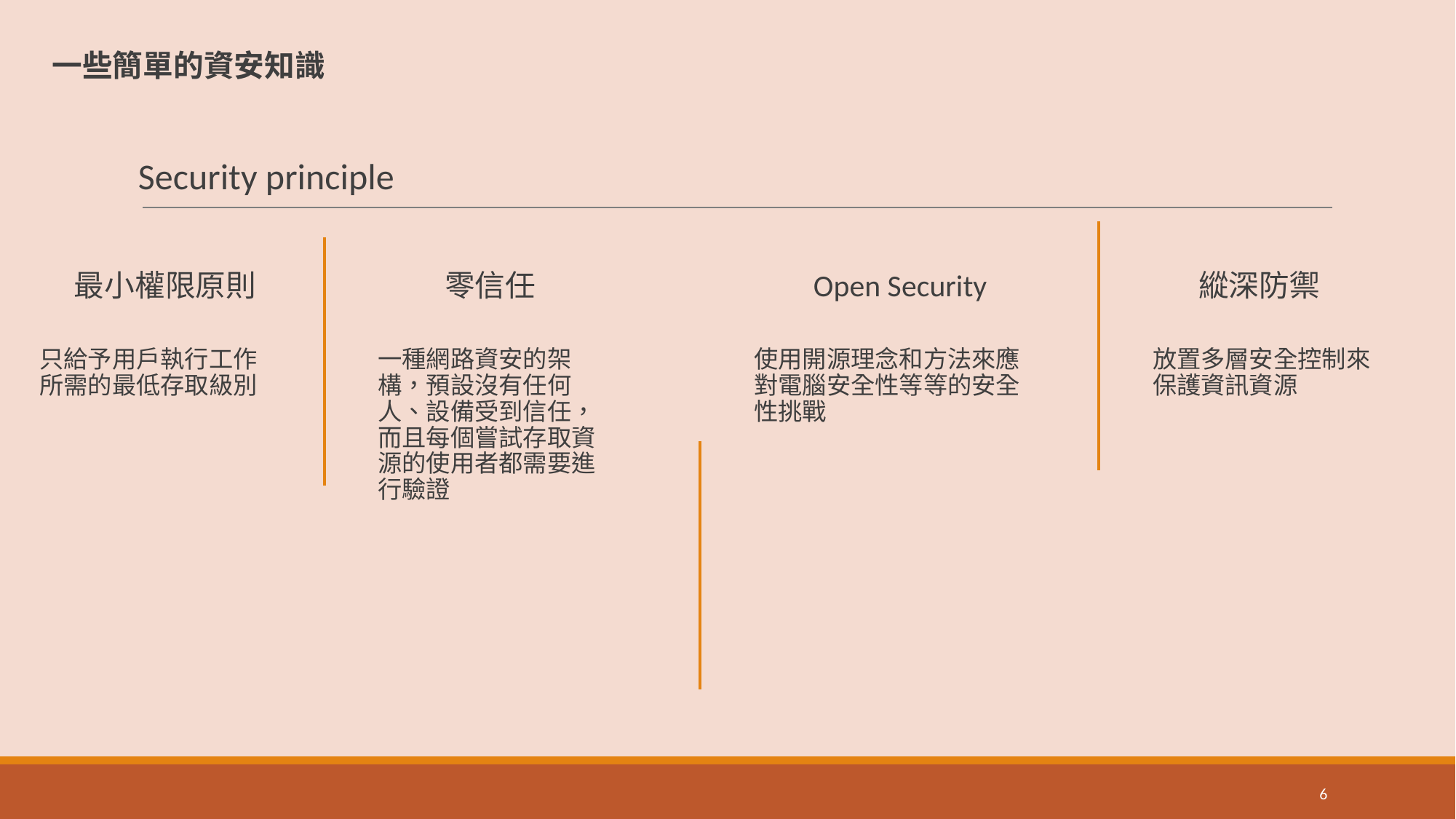

一些簡單的資安知識

Security principle
零信任
Open Security
縱深防禦
最小權限原則
只給予用戶執行工作所需的最低存取級別
一種網路資安的架構，預設沒有任何人、設備受到信任，而且每個嘗試存取資源的使用者都需要進行驗證
使用開源理念和方法來應對電腦安全性等等的安全性挑戰
放置多層安全控制來保護資訊資源
6